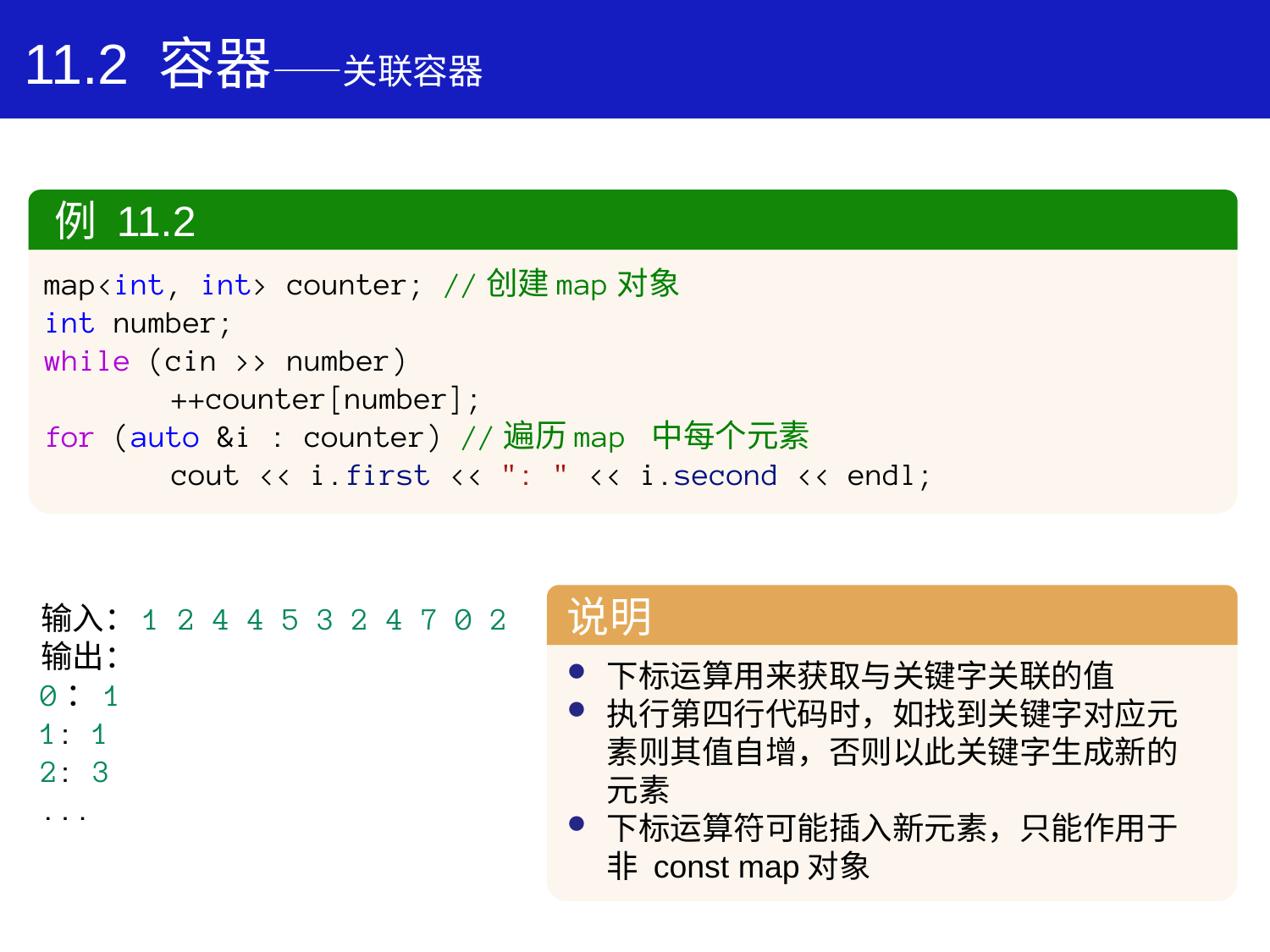

11.2 容器——关联容器
例 11.2

map<int, int> counter; //创建map对象
int number;
while (cin >> number)
	++counter[number];
for (auto &i : counter) //遍历map 中每个元素
	cout << i.first << ": " << i.second << endl;
说明

输入：1 2 4 4 5 3 2 4 7 0 2
输出：
0：1
1: 1
2: 3
...
下标运算用来获取与关键字关联的值
执行第四行代码时，如找到关键字对应元素则其值自增，否则以此关键字生成新的元素
下标运算符可能插入新元素，只能作用于非 const map对象
35